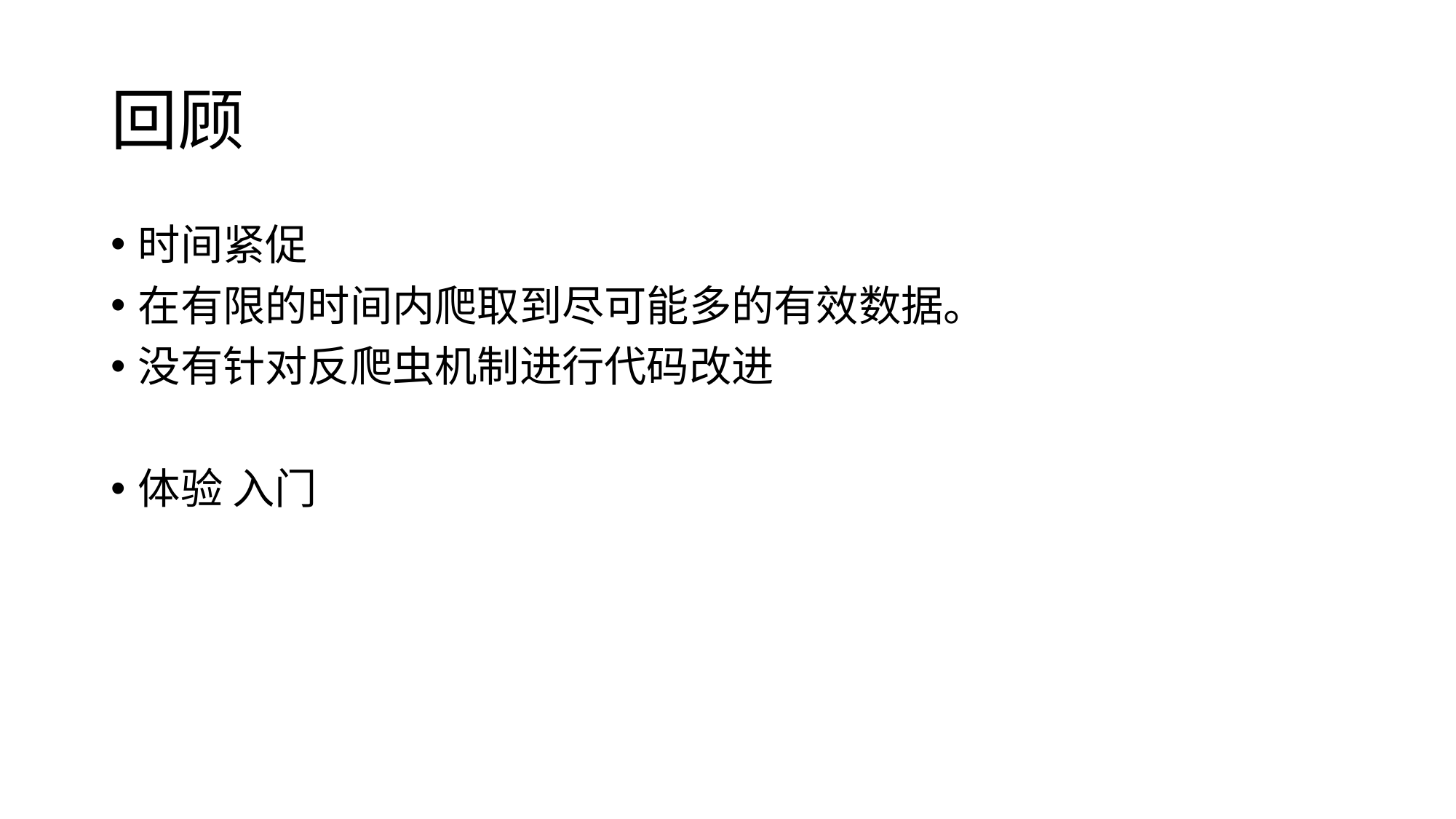

# 回顾
时间紧促
在有限的时间内爬取到尽可能多的有效数据。
没有针对反爬虫机制进行代码改进

体验 入门